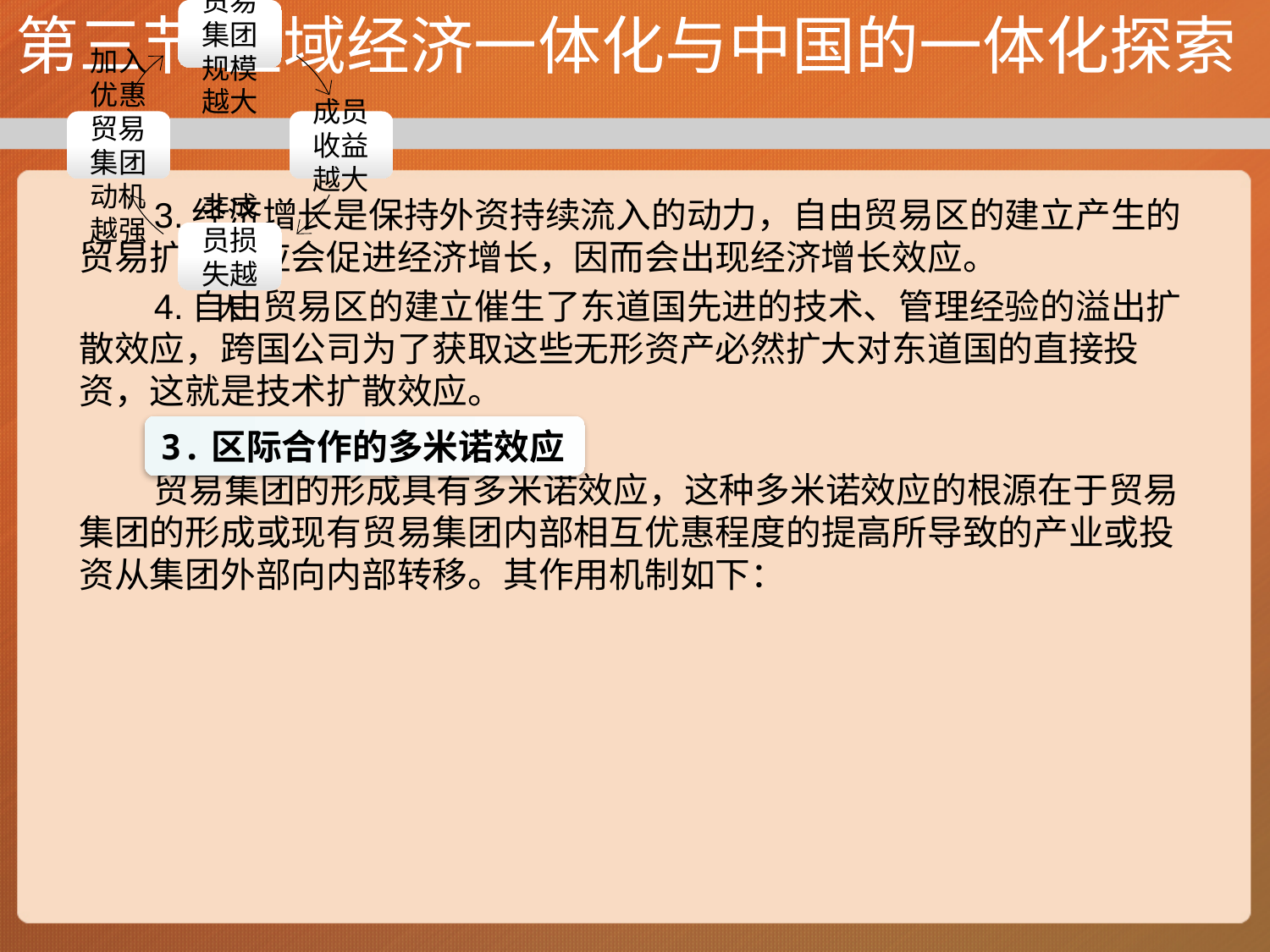

# 第三节 区域经济一体化与中国的一体化探索
3.经济增长是保持外资持续流入的动力，自由贸易区的建立产生的贸易扩张效应会促进经济增长，因而会出现经济增长效应。
4.自由贸易区的建立催生了东道国先进的技术、管理经验的溢出扩散效应，跨国公司为了获取这些无形资产必然扩大对东道国的直接投资，这就是技术扩散效应。

贸易集团的形成具有多米诺效应，这种多米诺效应的根源在于贸易集团的形成或现有贸易集团内部相互优惠程度的提高所导致的产业或投资从集团外部向内部转移。其作用机制如下：

3.区际合作的多米诺效应
优惠贸易集团规模越大
成员收益越大
非成员损失越大
加入优惠贸易集团动机越强